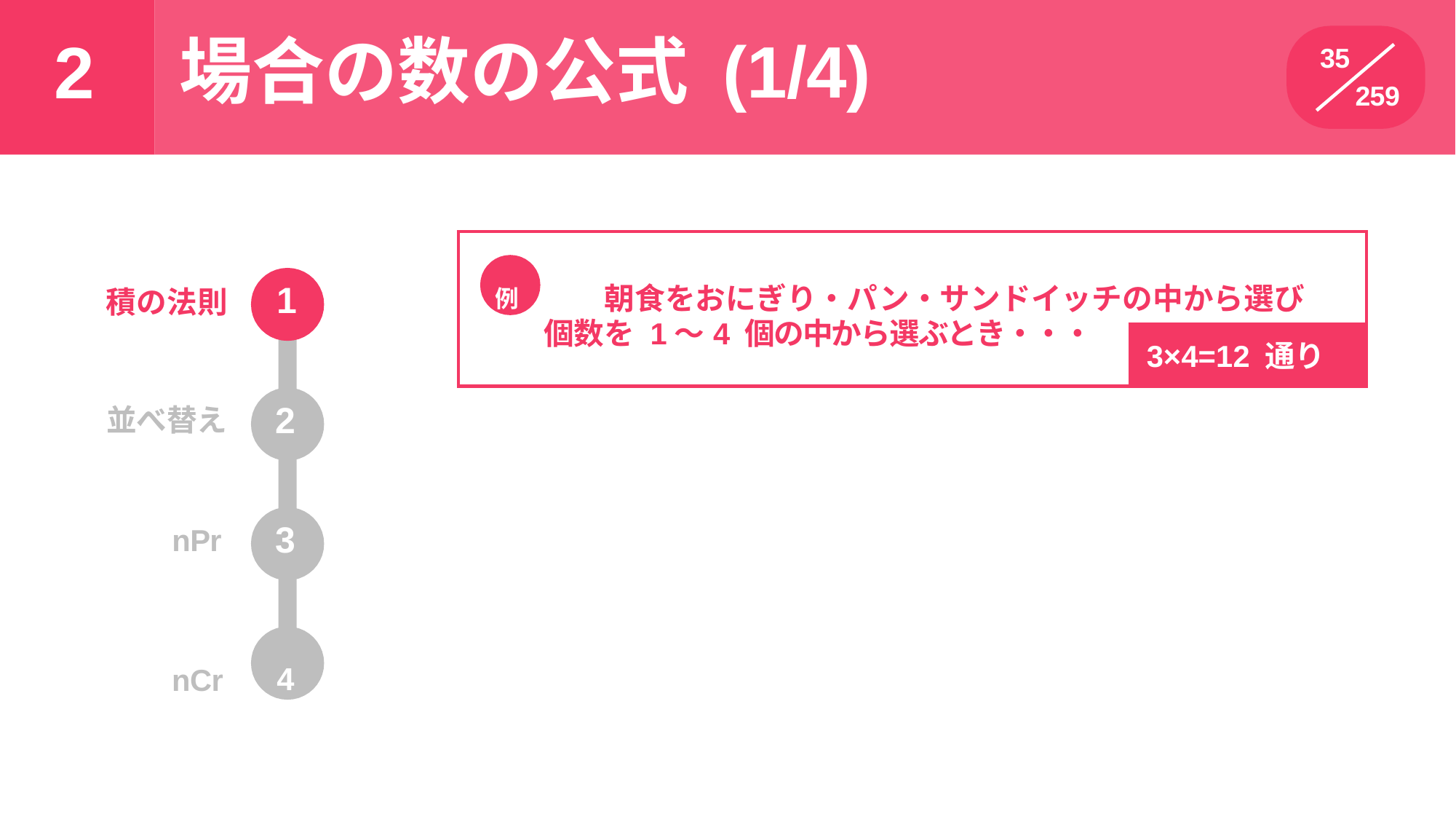

場合の数の公式 (1/4)
# 2
35
259
| 例 朝食をおにぎり・パン・サンドイッチの中から選び |  |
| --- | --- |
| 個数を 1～4 個の中から選ぶとき••• | 3×4=12 通り |

積の法則	1
2
並べ替え

3
nPr

nCr	4